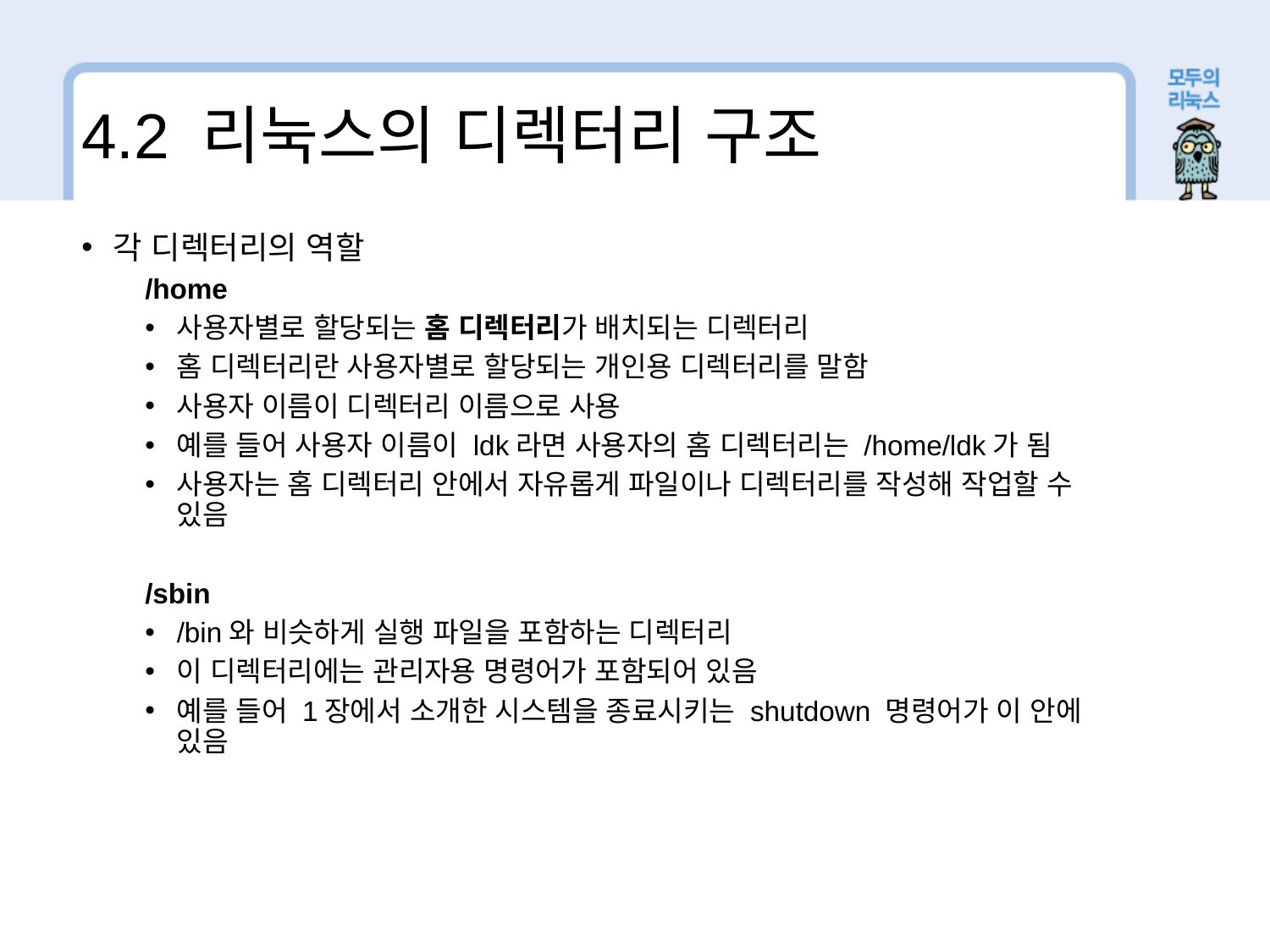

4.2 리눅스의 디렉터리 구조
각 디렉터리의 역할
/home
사용자별로 할당되는 홈 디렉터리가 배치되는 디렉터리
홈 디렉터리란 사용자별로 할당되는 개인용 디렉터리를 말함
사용자 이름이 디렉터리 이름으로 사용
예를 들어 사용자 이름이 ldk라면 사용자의 홈 디렉터리는 /home/ldk가 됨
사용자는 홈 디렉터리 안에서 자유롭게 파일이나 디렉터리를 작성해 작업할 수 있음

/sbin
/bin와 비슷하게 실행 파일을 포함하는 디렉터리
이 디렉터리에는 관리자용 명령어가 포함되어 있음
예를 들어 1장에서 소개한 시스템을 종료시키는 shutdown 명령어가 이 안에 있음